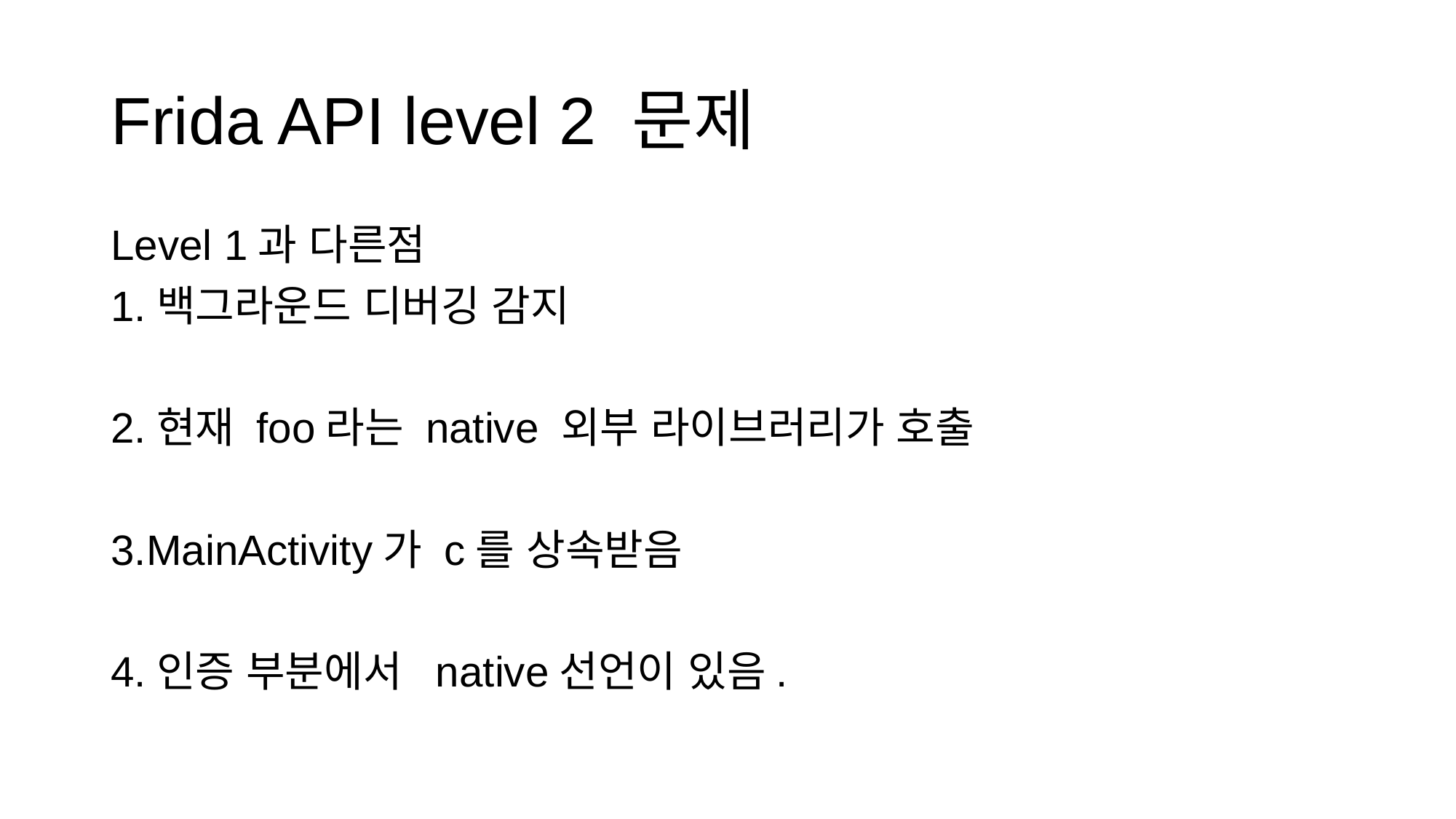

# Frida API level 2 문제
Level 1과 다른점
1.백그라운드 디버깅 감지

2.현재 foo라는 native 외부 라이브러리가 호출

3.MainActivity가 c를 상속받음

4.인증 부분에서  native선언이 있음.